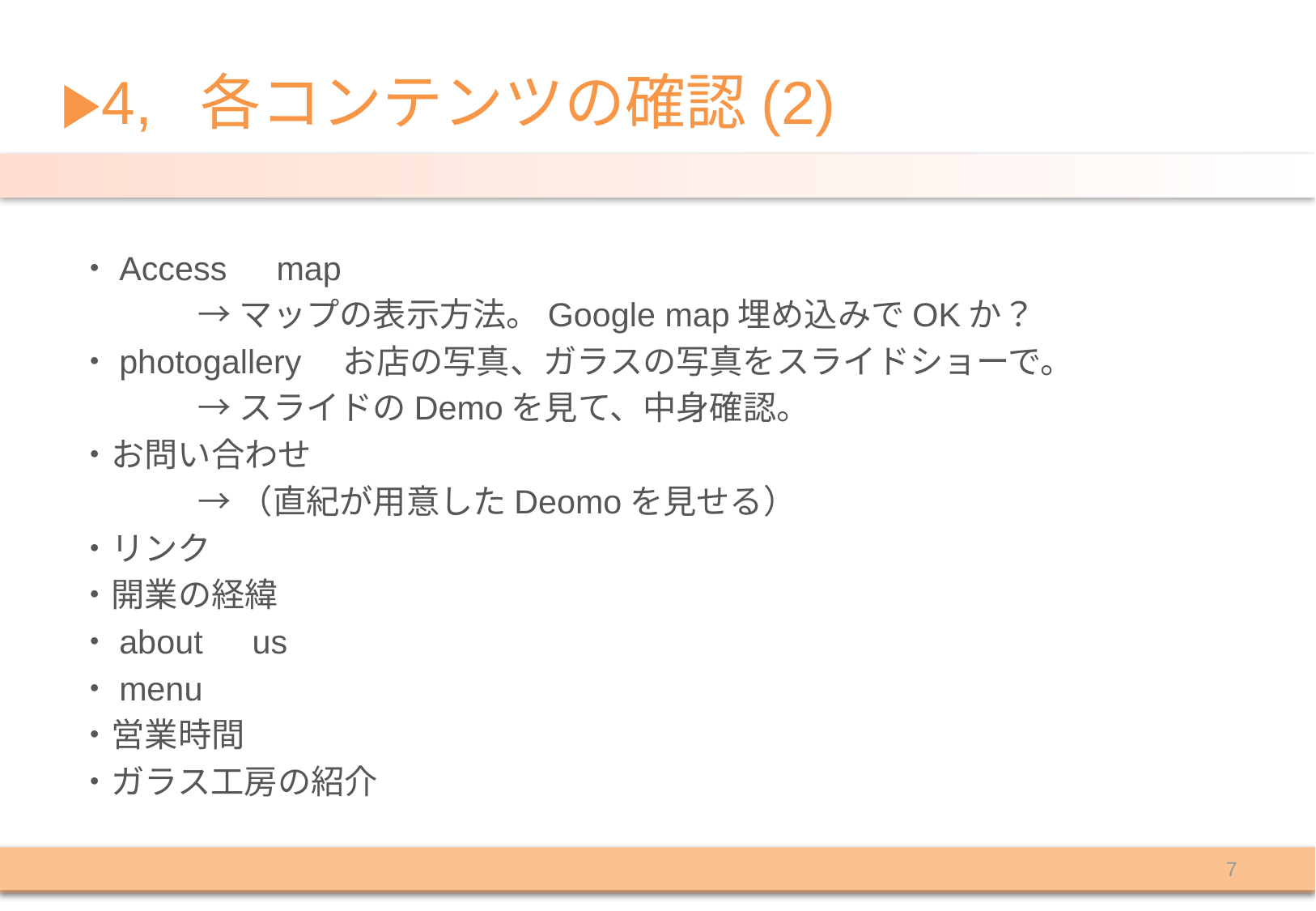

▶4,  各コンテンツの確認(2)

・Access　map
			→マップの表示方法。Google map埋め込みでOKか？
・photogallery　お店の写真、ガラスの写真をスライドショーで。
			→スライドのDemoを見て、中身確認。
・お問い合わせ
			→（直紀が用意したDeomoを見せる）
・リンク
・開業の経緯
・about　us
・menu
・営業時間
・ガラス工房の紹介

7